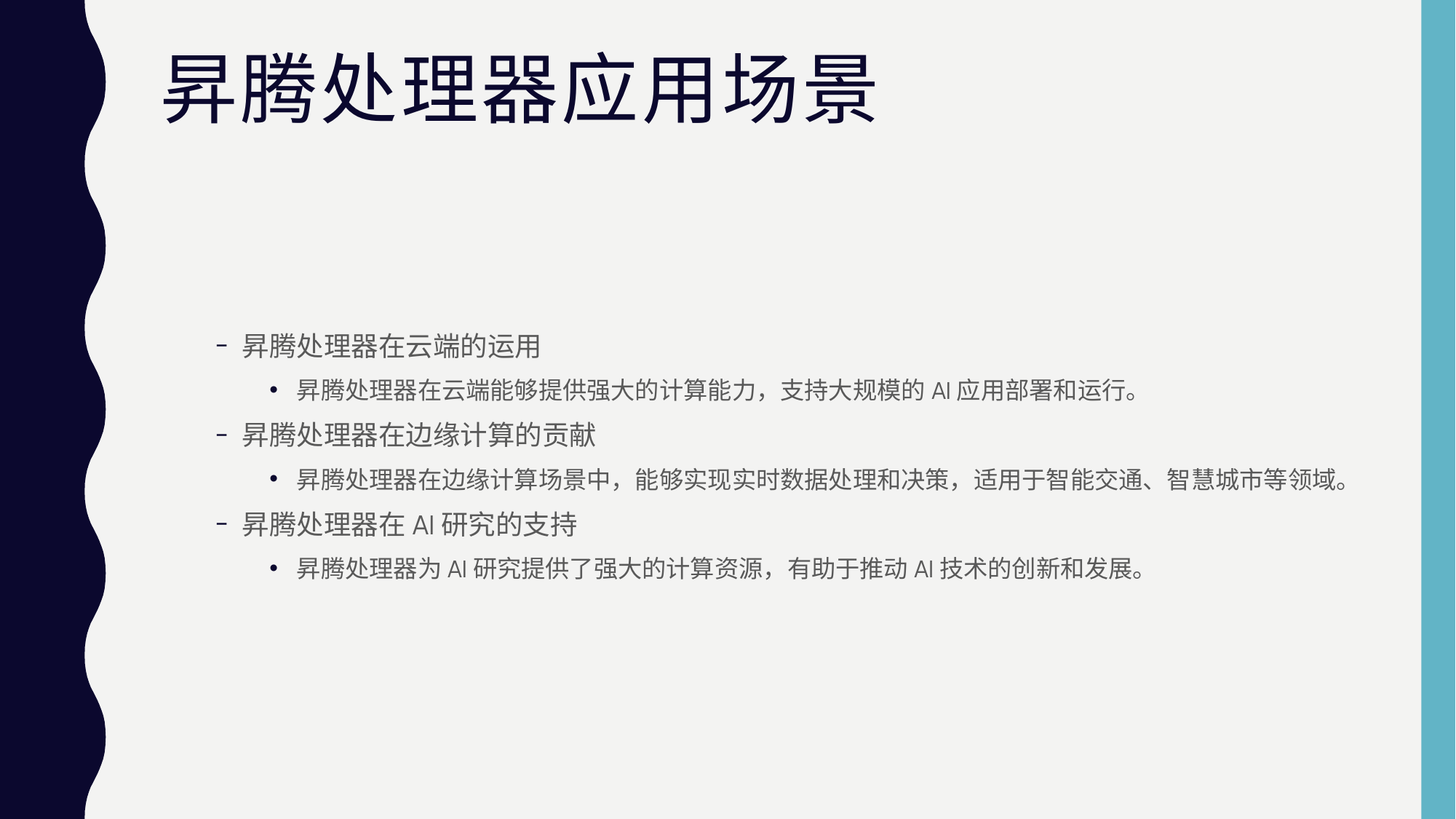

# 昇腾处理器应用场景

昇腾处理器在云端的运用
昇腾处理器在云端能够提供强大的计算能力，支持大规模的AI应用部署和运行。
昇腾处理器在边缘计算的贡献
昇腾处理器在边缘计算场景中，能够实现实时数据处理和决策，适用于智能交通、智慧城市等领域。
昇腾处理器在AI研究的支持
昇腾处理器为AI研究提供了强大的计算资源，有助于推动AI技术的创新和发展。